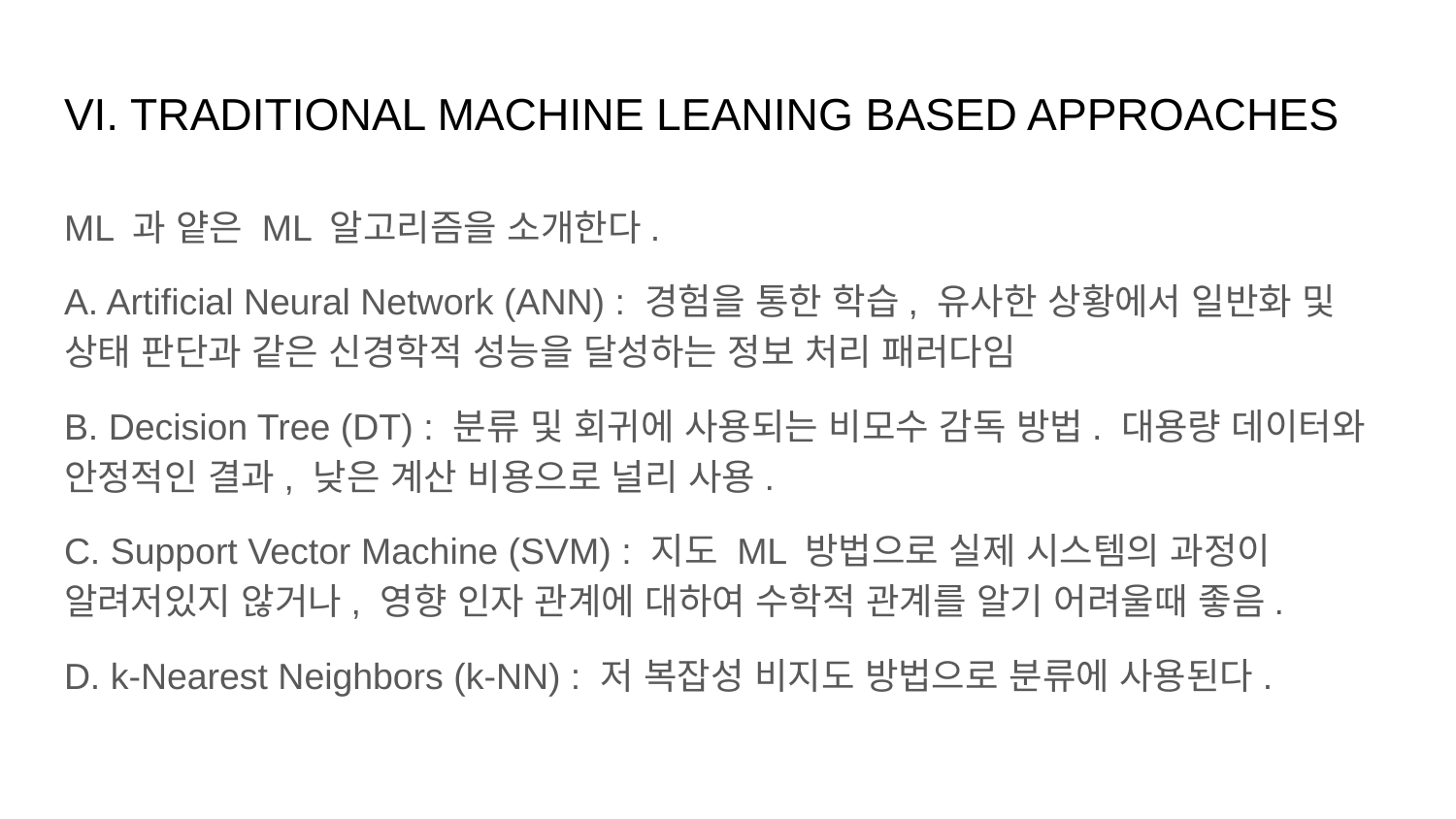

# VI. TRADITIONAL MACHINE LEANING BASED APPROACHES
ML 과 얕은 ML 알고리즘을 소개한다.
A. Artificial Neural Network (ANN) : 경험을 통한 학습, 유사한 상황에서 일반화 및 상태 판단과 같은 신경학적 성능을 달성하는 정보 처리 패러다임
B. Decision Tree (DT) : 분류 및 회귀에 사용되는 비모수 감독 방법. 대용량 데이터와 안정적인 결과, 낮은 계산 비용으로 널리 사용.
C. Support Vector Machine (SVM) : 지도 ML 방법으로 실제 시스템의 과정이 알려저있지 않거나, 영향 인자 관계에 대하여 수학적 관계를 알기 어려울때 좋음.
D. k-Nearest Neighbors (k-NN) : 저 복잡성 비지도 방법으로 분류에 사용된다.